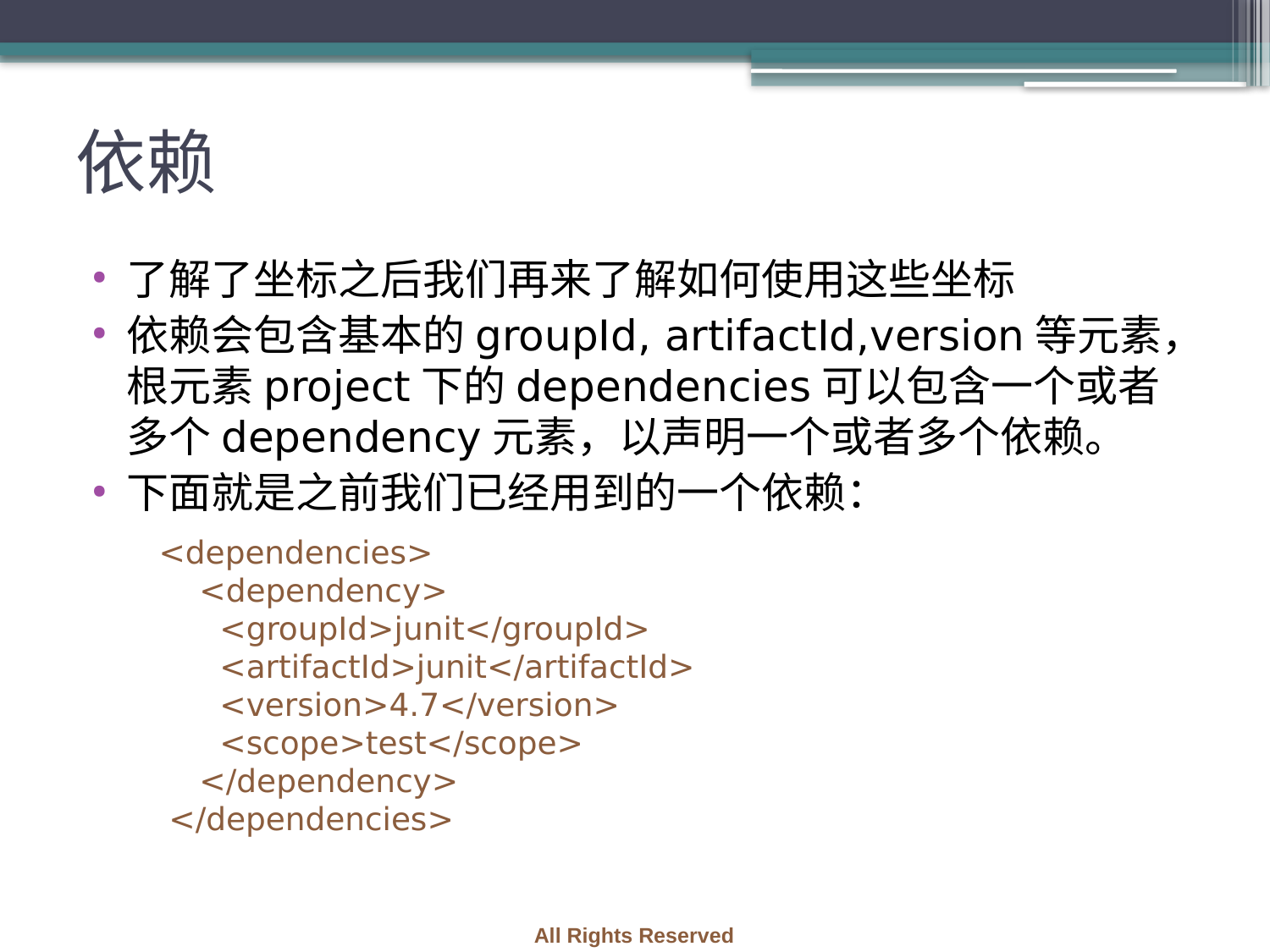

# 依赖
了解了坐标之后我们再来了解如何使用这些坐标
依赖会包含基本的groupId, artifactId,version等元素，根元素project下的dependencies可以包含一个或者多个dependency元素，以声明一个或者多个依赖。
下面就是之前我们已经用到的一个依赖：
<dependencies>
    <dependency>
      <groupId>junit</groupId>
      <artifactId>junit</artifactId>
      <version>4.7</version>
      <scope>test</scope>
    </dependency>
 </dependencies>